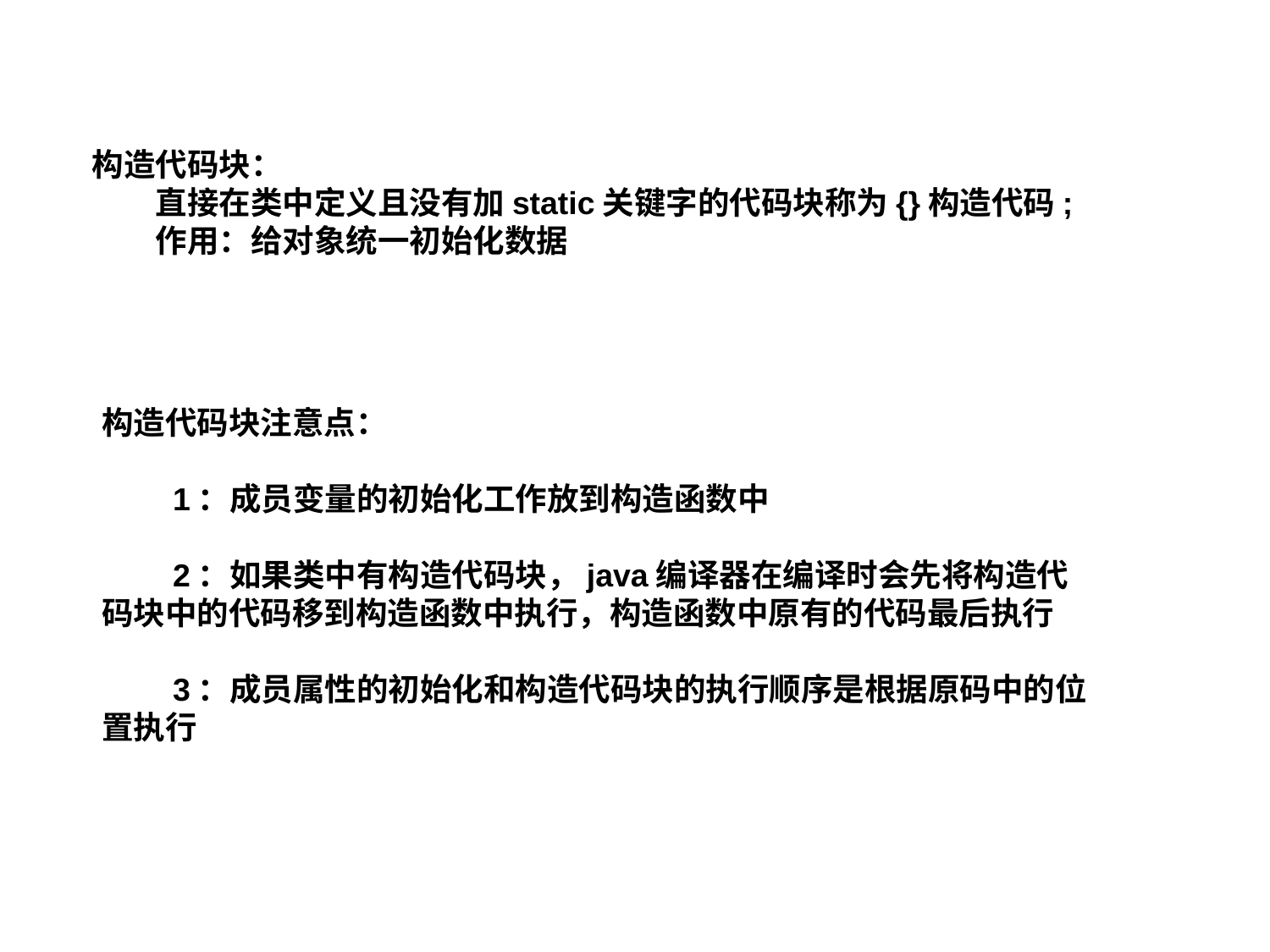

构造代码块：
　　直接在类中定义且没有加static关键字的代码块称为{}构造代码;
　　作用：给对象统一初始化数据
构造代码块注意点：
　　1：成员变量的初始化工作放到构造函数中

　　2：如果类中有构造代码块，java编译器在编译时会先将构造代码块中的代码移到构造函数中执行，构造函数中原有的代码最后执行
        
　　3：成员属性的初始化和构造代码块的执行顺序是根据原码中的位置执行